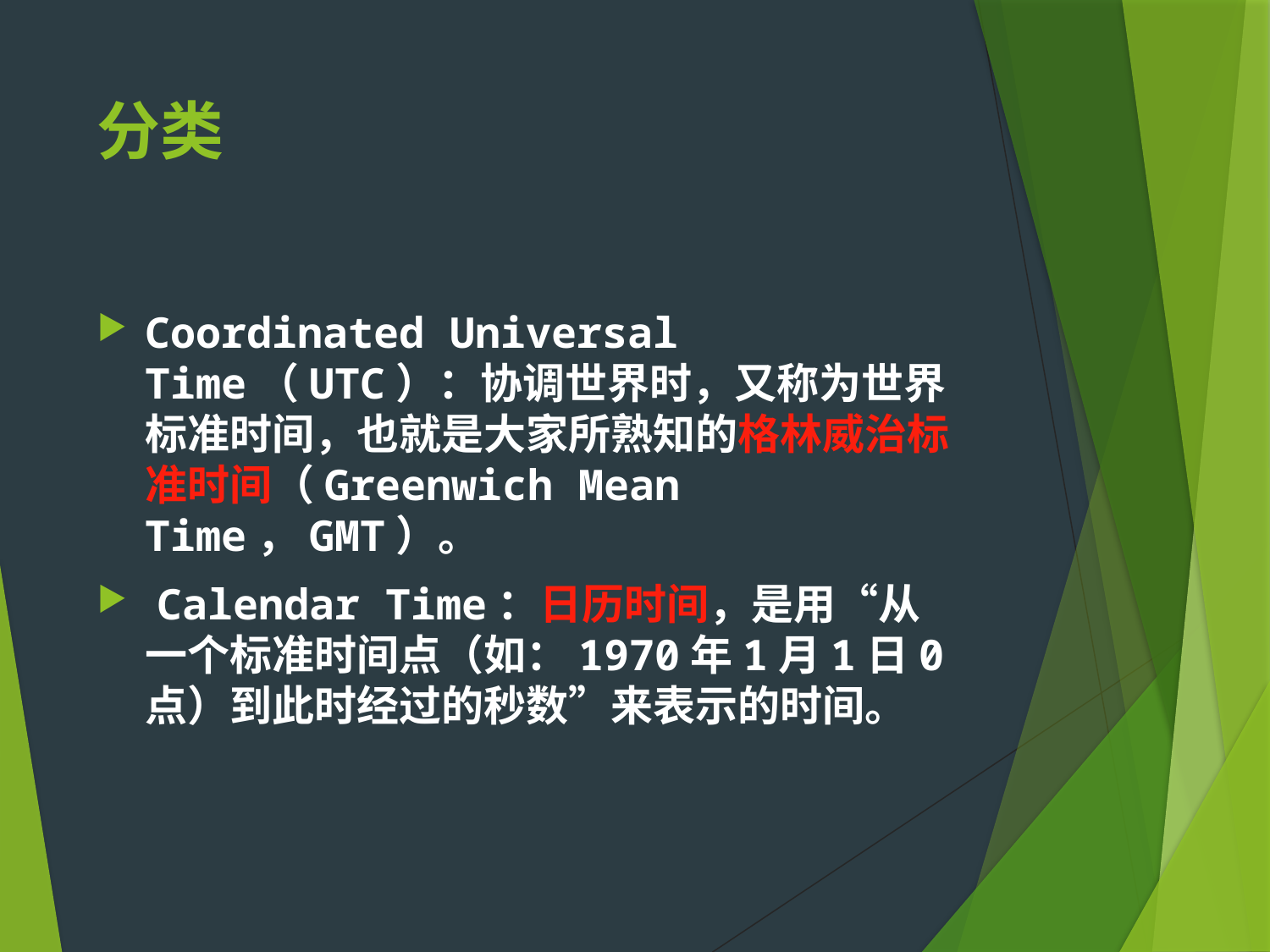

# 分类
Coordinated Universal Time（UTC）：协调世界时，又称为世界标准时间，也就是大家所熟知的格林威治标准时间（Greenwich Mean Time，GMT）。
 Calendar Time：日历时间，是用“从一个标准时间点（如：1970年1月1日0点）到此时经过的秒数”来表示的时间。